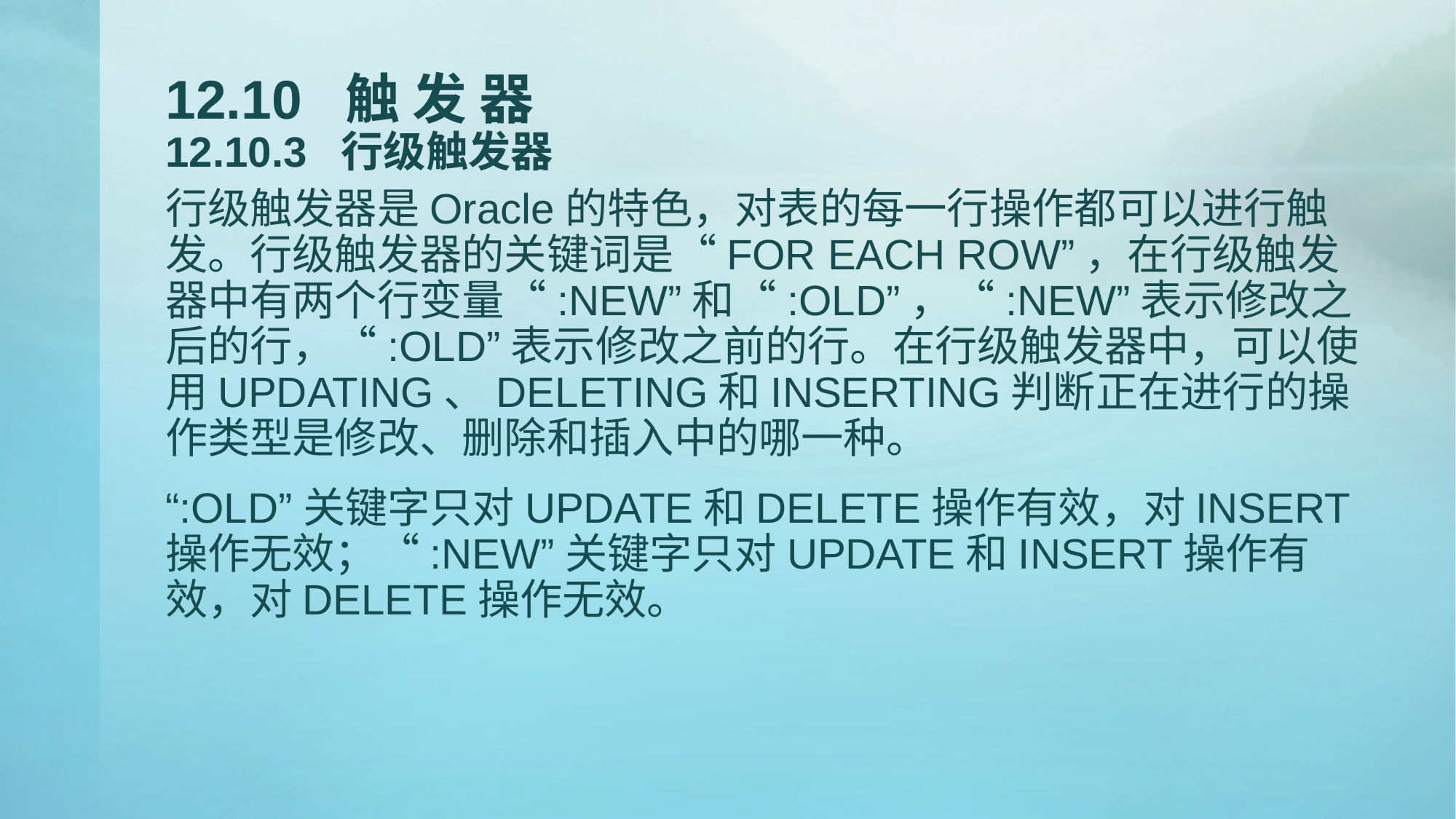

# 12.10  触 发 器 12.10.3  行级触发器
行级触发器是Oracle的特色，对表的每一行操作都可以进行触发。行级触发器的关键词是“FOR EACH ROW”，在行级触发器中有两个行变量“:NEW”和“:OLD”，“:NEW”表示修改之后的行，“:OLD”表示修改之前的行。在行级触发器中，可以使用UPDATING、DELETING和INSERTING判断正在进行的操作类型是修改、删除和插入中的哪一种。
“:OLD”关键字只对UPDATE和DELETE操作有效，对INSERT操作无效；“:NEW”关键字只对UPDATE和INSERT操作有效，对DELETE操作无效。